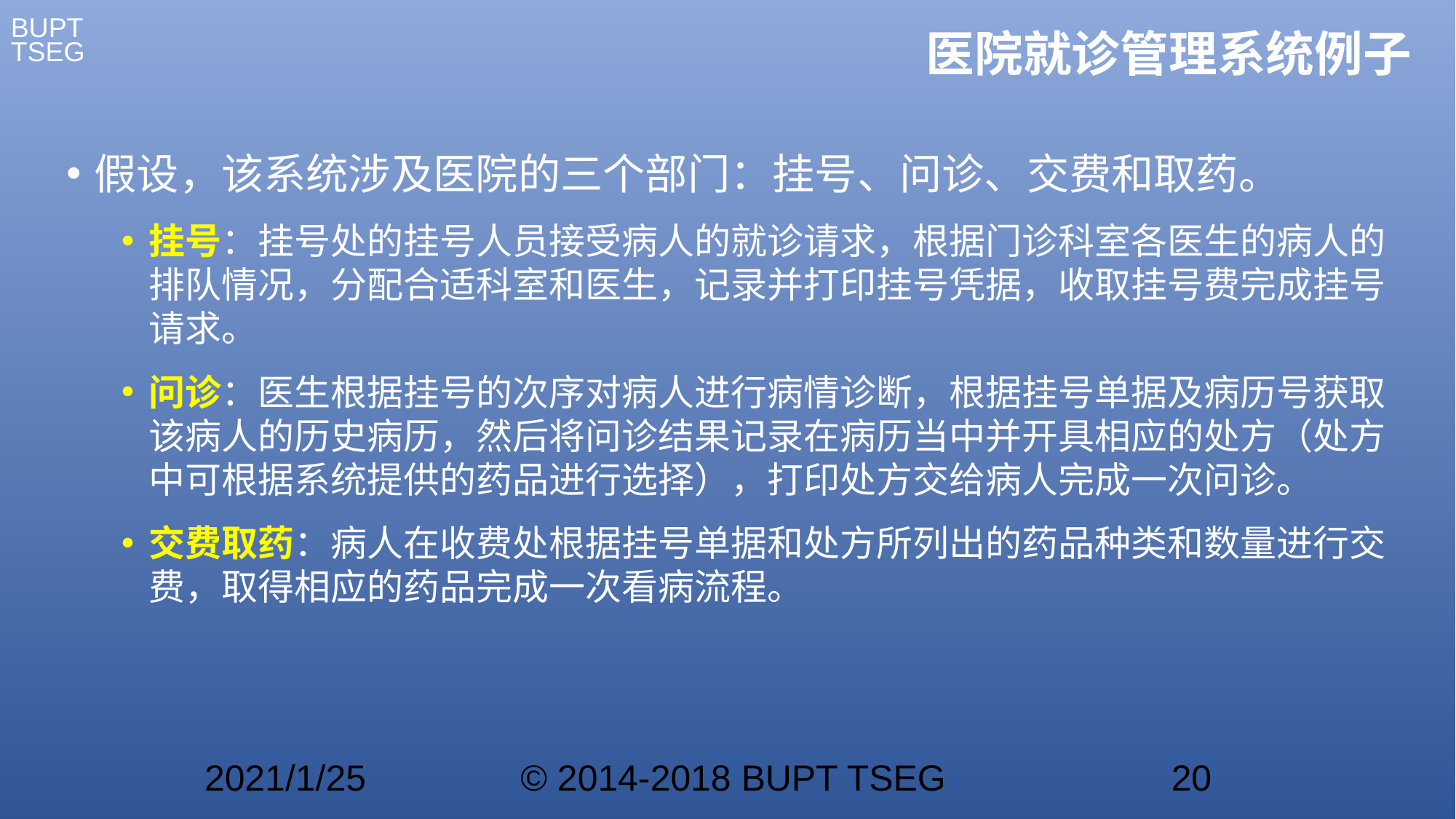

# 医院就诊管理系统例子
假设，该系统涉及医院的三个部门：挂号、问诊、交费和取药。
挂号：挂号处的挂号人员接受病人的就诊请求，根据门诊科室各医生的病人的排队情况，分配合适科室和医生，记录并打印挂号凭据，收取挂号费完成挂号请求。
问诊：医生根据挂号的次序对病人进行病情诊断，根据挂号单据及病历号获取该病人的历史病历，然后将问诊结果记录在病历当中并开具相应的处方（处方中可根据系统提供的药品进行选择），打印处方交给病人完成一次问诊。
交费取药：病人在收费处根据挂号单据和处方所列出的药品种类和数量进行交费，取得相应的药品完成一次看病流程。
2021/1/25
© 2014-2018 BUPT TSEG
20